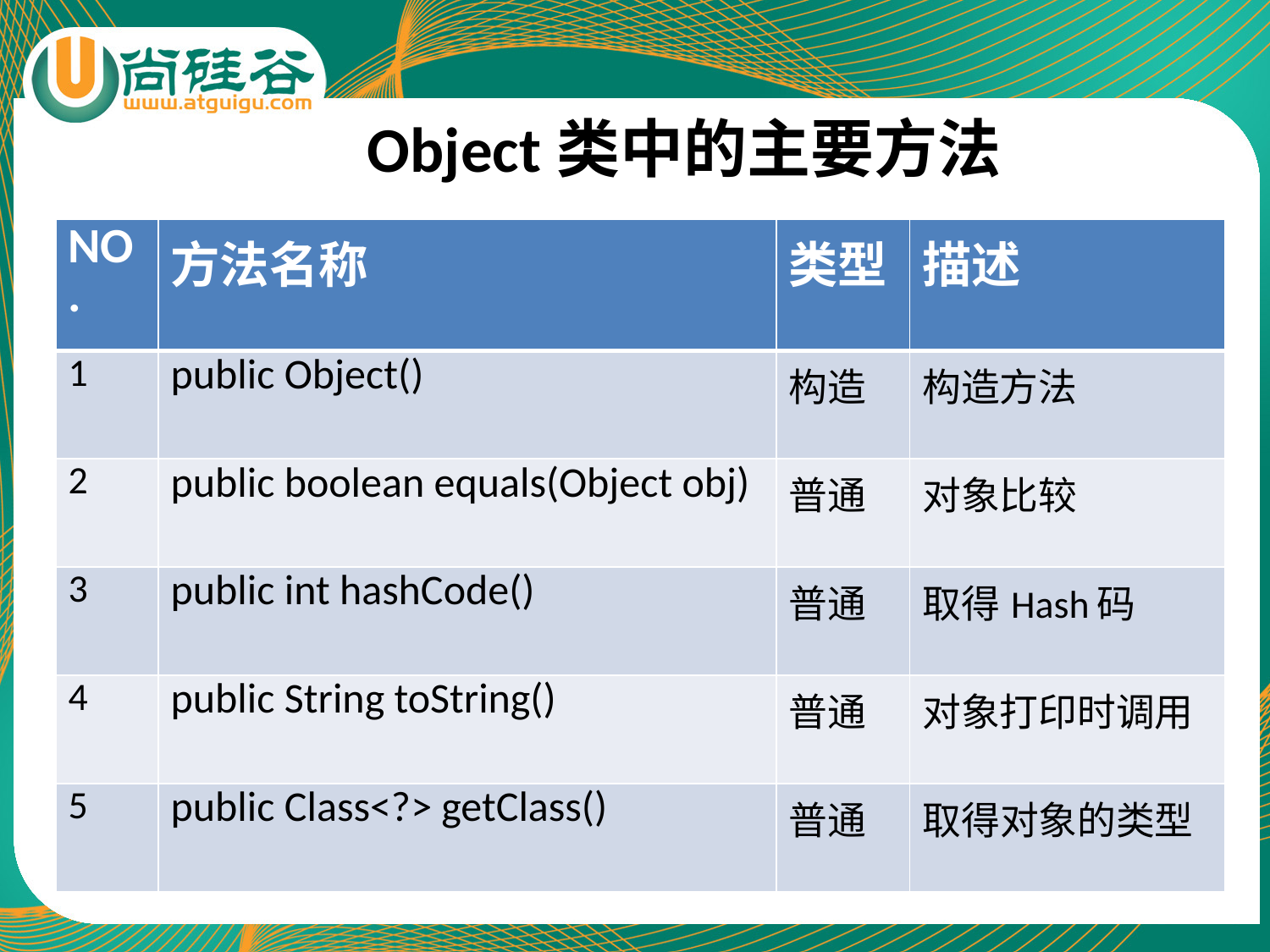

Object类中的主要方法
| NO. | 方法名称 | 类型 | 描述 |
| --- | --- | --- | --- |
| 1 | public Object() | 构造 | 构造方法 |
| 2 | public boolean equals(Object obj) | 普通 | 对象比较 |
| 3 | public int hashCode() | 普通 | 取得Hash码 |
| 4 | public String toString() | 普通 | 对象打印时调用 |
| 5 | public Class<?> getClass() | 普通 | 取得对象的类型 |